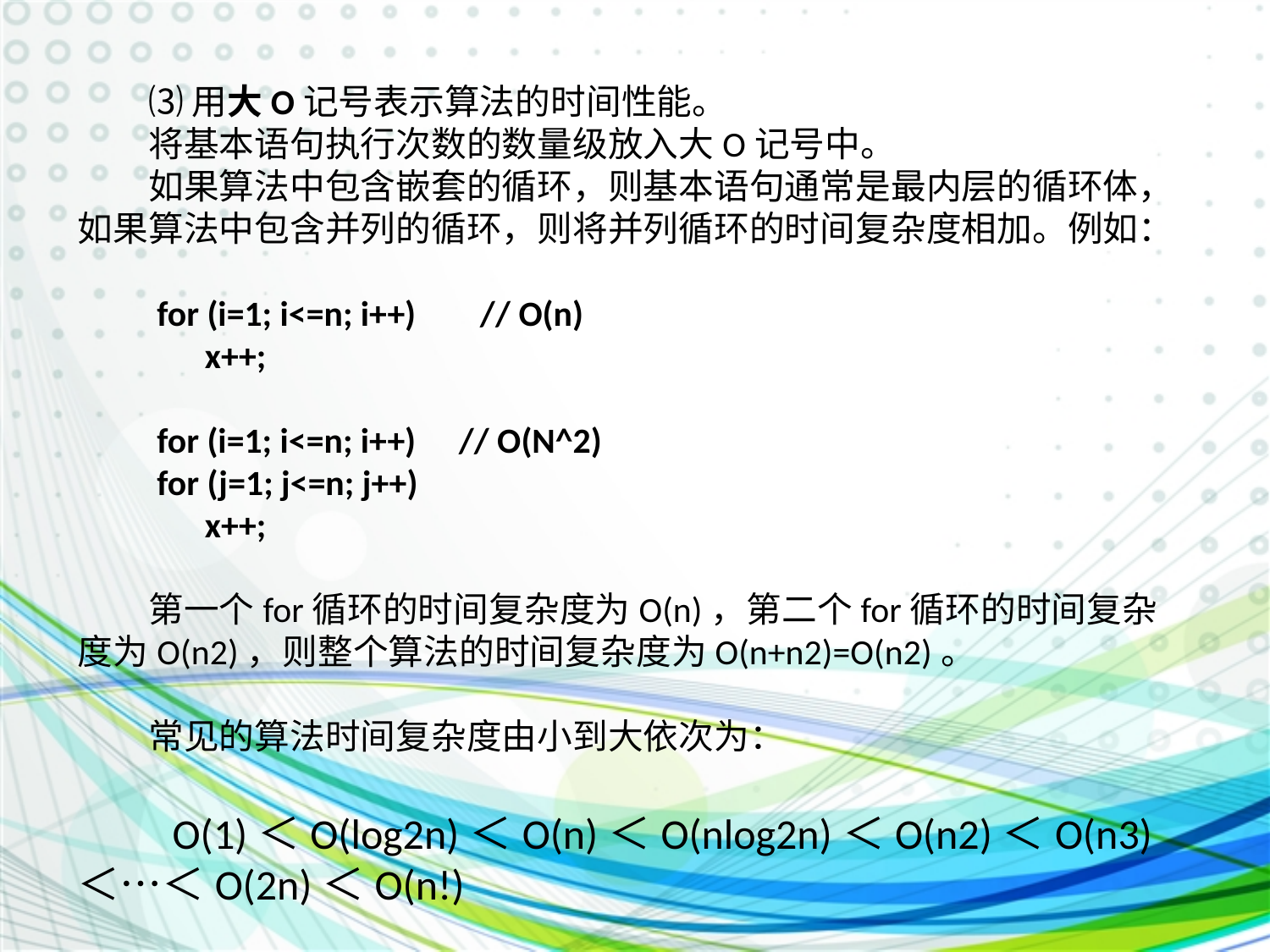

⑶ 用大Ο记号表示算法的时间性能。
　　将基本语句执行次数的数量级放入大Ο记号中。
　　如果算法中包含嵌套的循环，则基本语句通常是最内层的循环体，如果算法中包含并列的循环，则将并列循环的时间复杂度相加。例如：

　　for (i=1; i<=n; i++)        // O(n)
　　	x++;

　　for (i=1; i<=n; i++)	// O(N^2)
　　for (j=1; j<=n; j++)
　　	x++;

　　第一个for循环的时间复杂度为Ο(n)，第二个for循环的时间复杂度为Ο(n2)，则整个算法的时间复杂度为Ο(n+n2)=Ο(n2)。

　　常见的算法时间复杂度由小到大依次为：

　　Ο(1)＜Ο(log2n)＜Ο(n)＜Ο(nlog2n)＜Ο(n2)＜Ο(n3)＜…＜Ο(2n)＜Ο(n!)